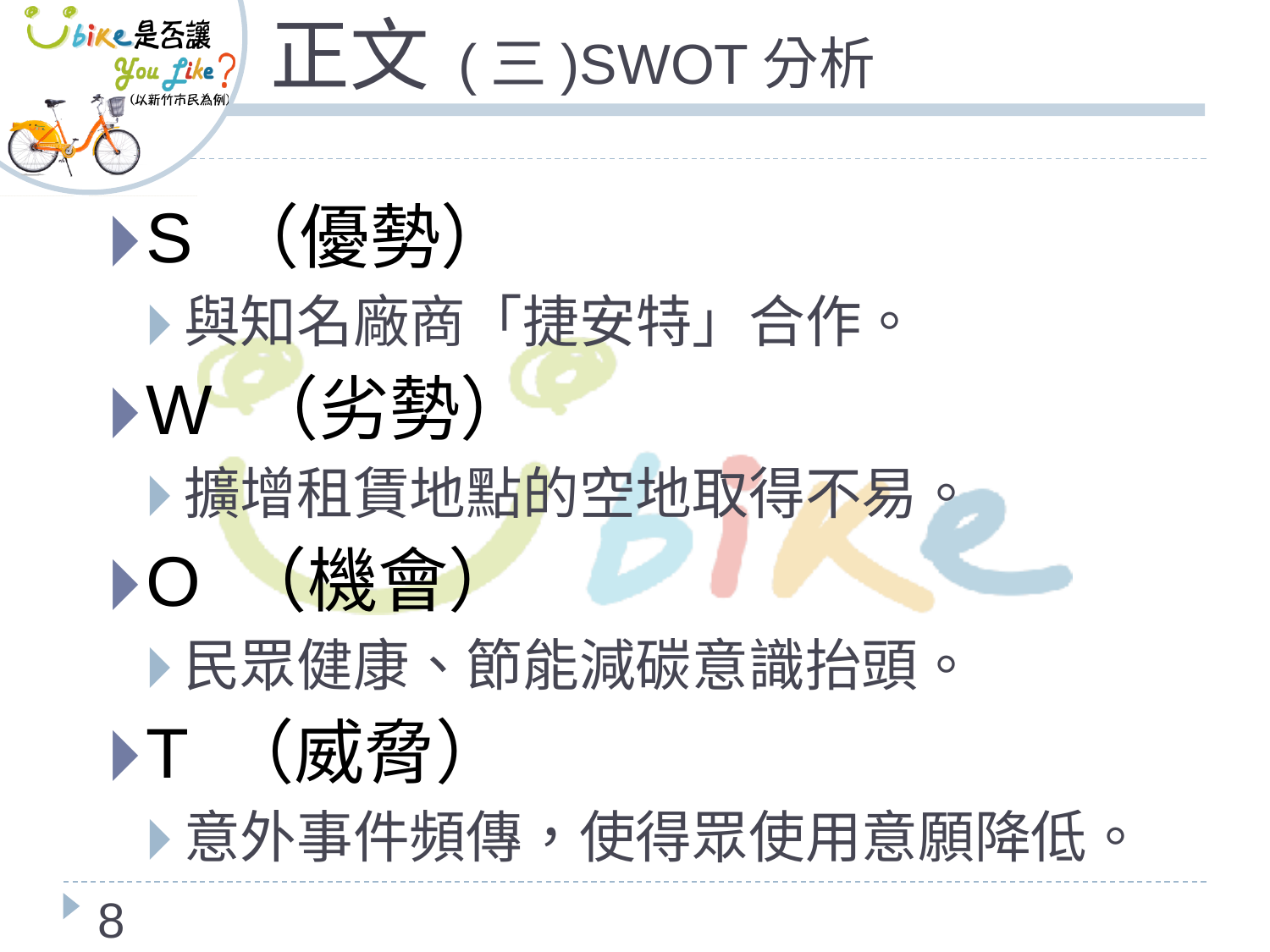

# 正文 (三)SWOT分析
S （優勢）
與知名廠商「捷安特」合作。
W （劣勢）
擴增租賃地點的空地取得不易。
O （機會）
民眾健康、節能減碳意識抬頭。
T （威脅）
意外事件頻傳，使得眾使用意願降低。
8